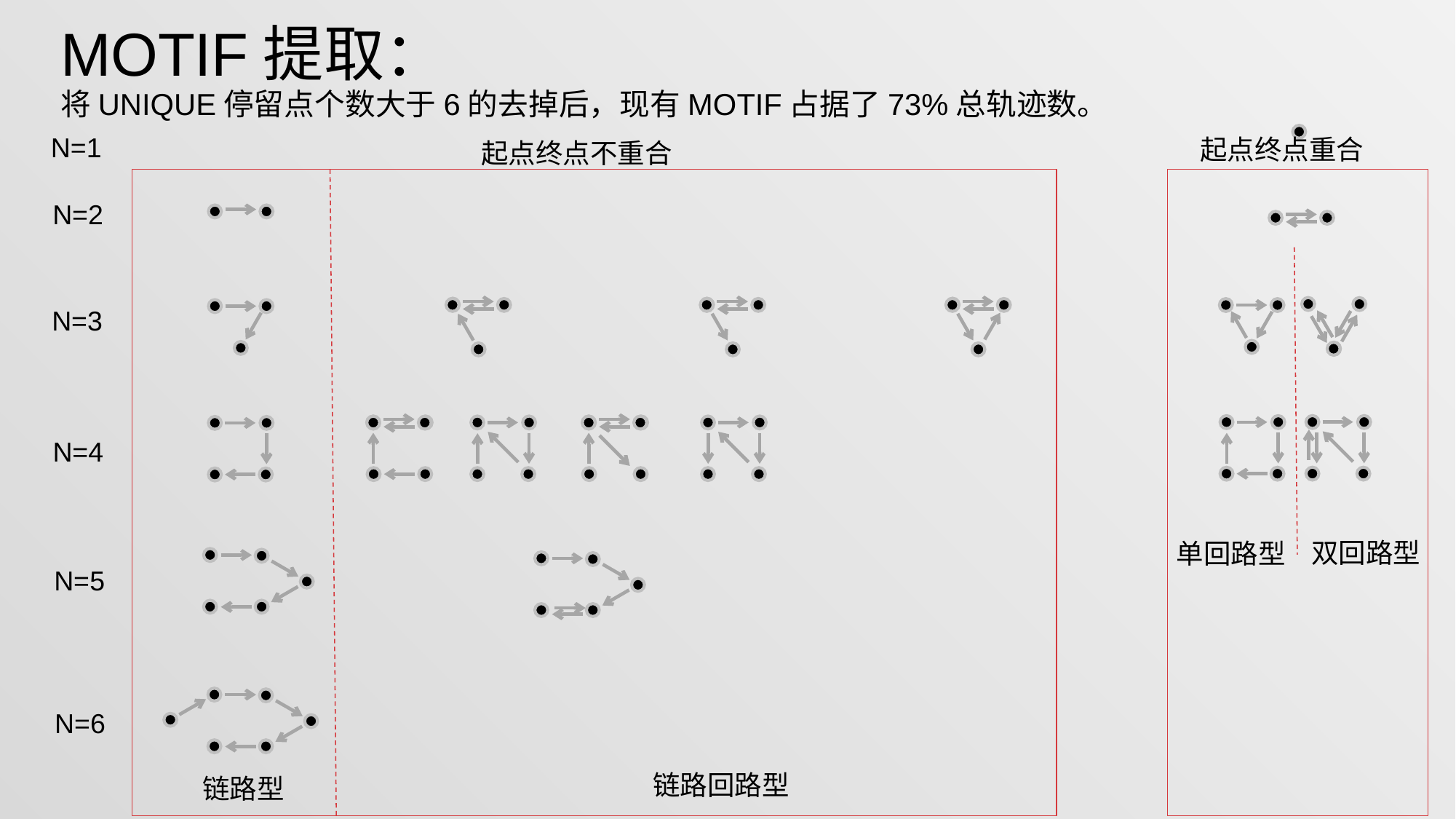

# Motif提取： 将unique停留点个数大于6的去掉后，现有motif占据了73%总轨迹数。
N=1

起点终点重合
起点终点不重合

N=2

N=3

N=4

双回路型
单回路型

N=5

N=6
链路回路型
链路型